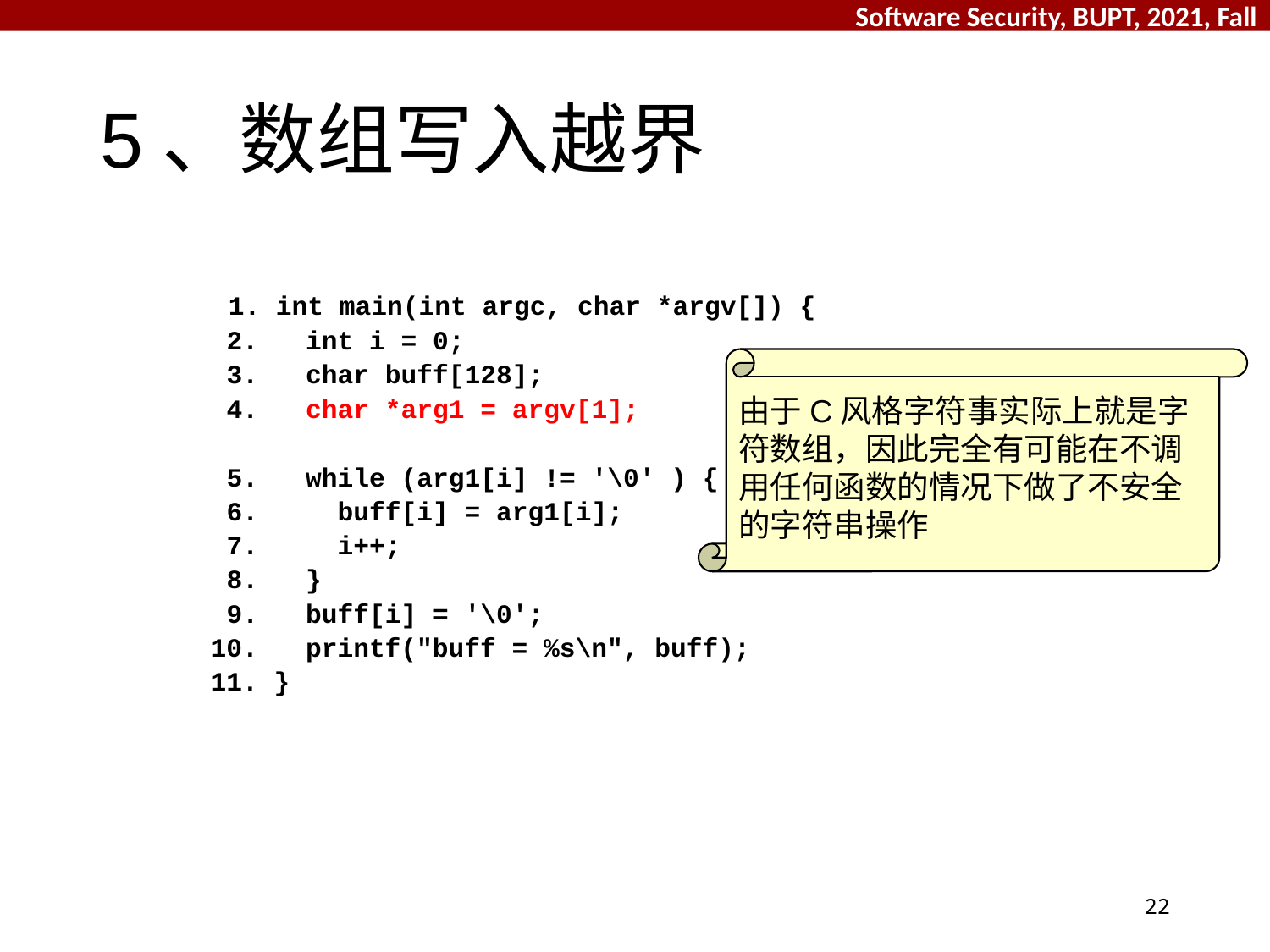

# 5、数组写入越界
 1. int main(int argc, char *argv[]) {
 2.   int i = 0;
 3.   char buff[128];
 4.   char *arg1 = argv[1];

 5.   while (arg1[i] != '\0' ) {
 6.     buff[i] = arg1[i];
 7.     i++;
 8.   }
 9.   buff[i] = '\0';
10.   printf("buff = %s\n", buff);
11. }
由于C风格字符事实际上就是字符数组，因此完全有可能在不调用任何函数的情况下做了不安全的字符串操作
22